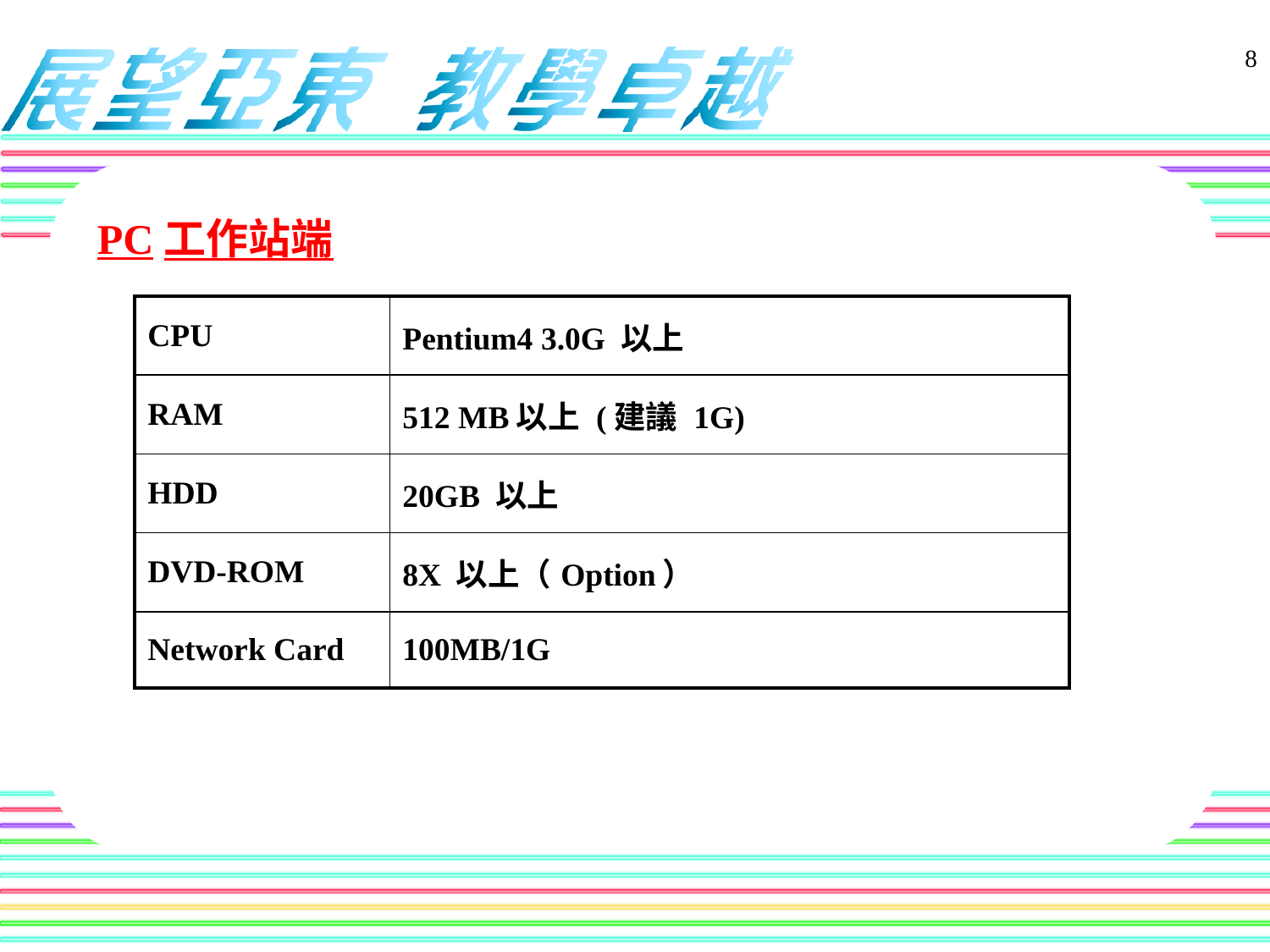

PC工作站端
| CPU | Pentium4 3.0G 以上 |
| --- | --- |
| RAM | 512 MB以上 (建議 1G) |
| HDD | 20GB 以上 |
| DVD-ROM | 8X 以上（Option） |
| Network Card | 100MB/1G |